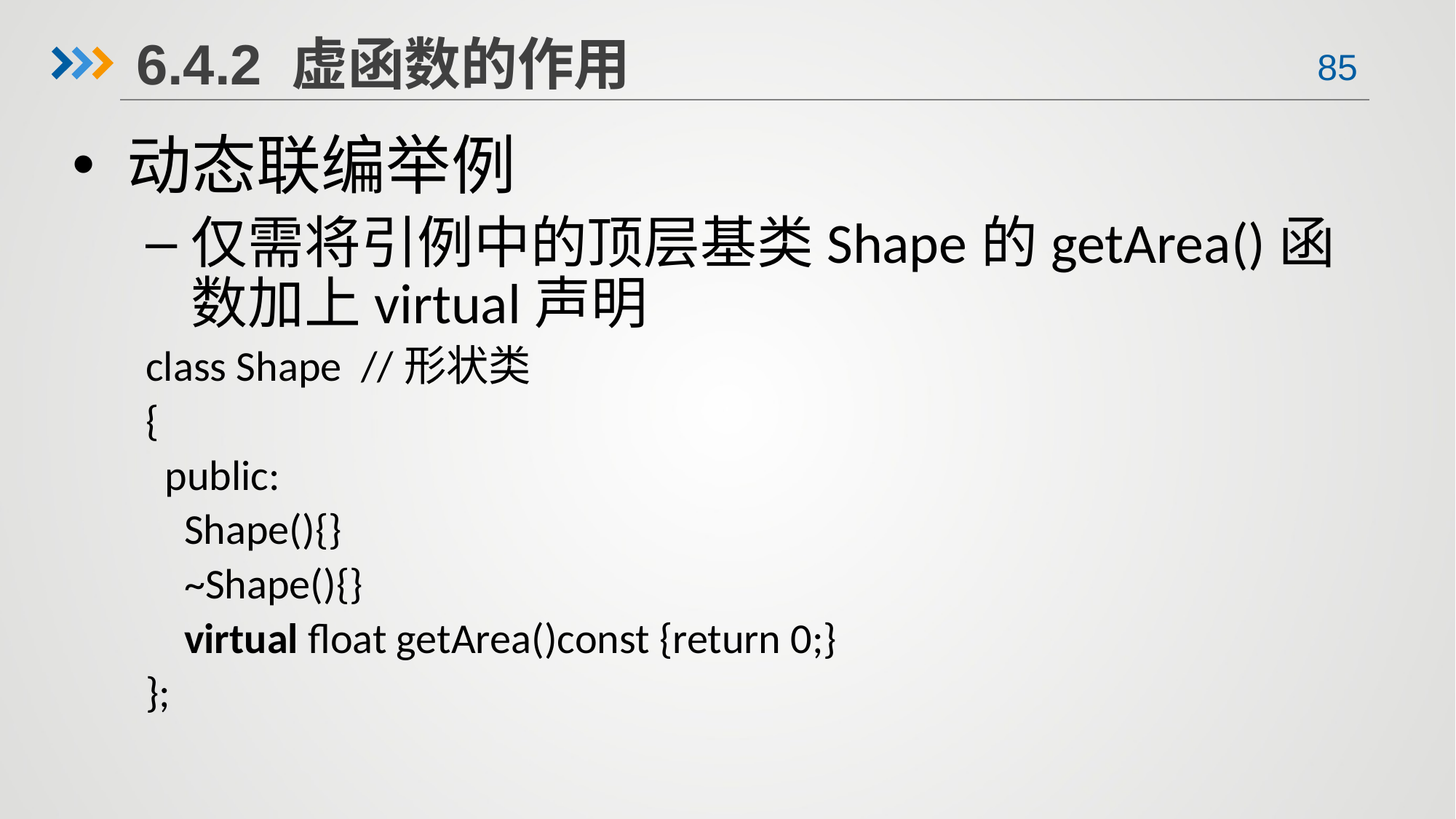

6.4.2 虚函数的作用
动态联编举例
仅需将引例中的顶层基类Shape的getArea()函数加上virtual声明
class Shape  //形状类
{
  public:
    Shape(){}
    ~Shape(){}
    virtual float getArea()const {return 0;}
};